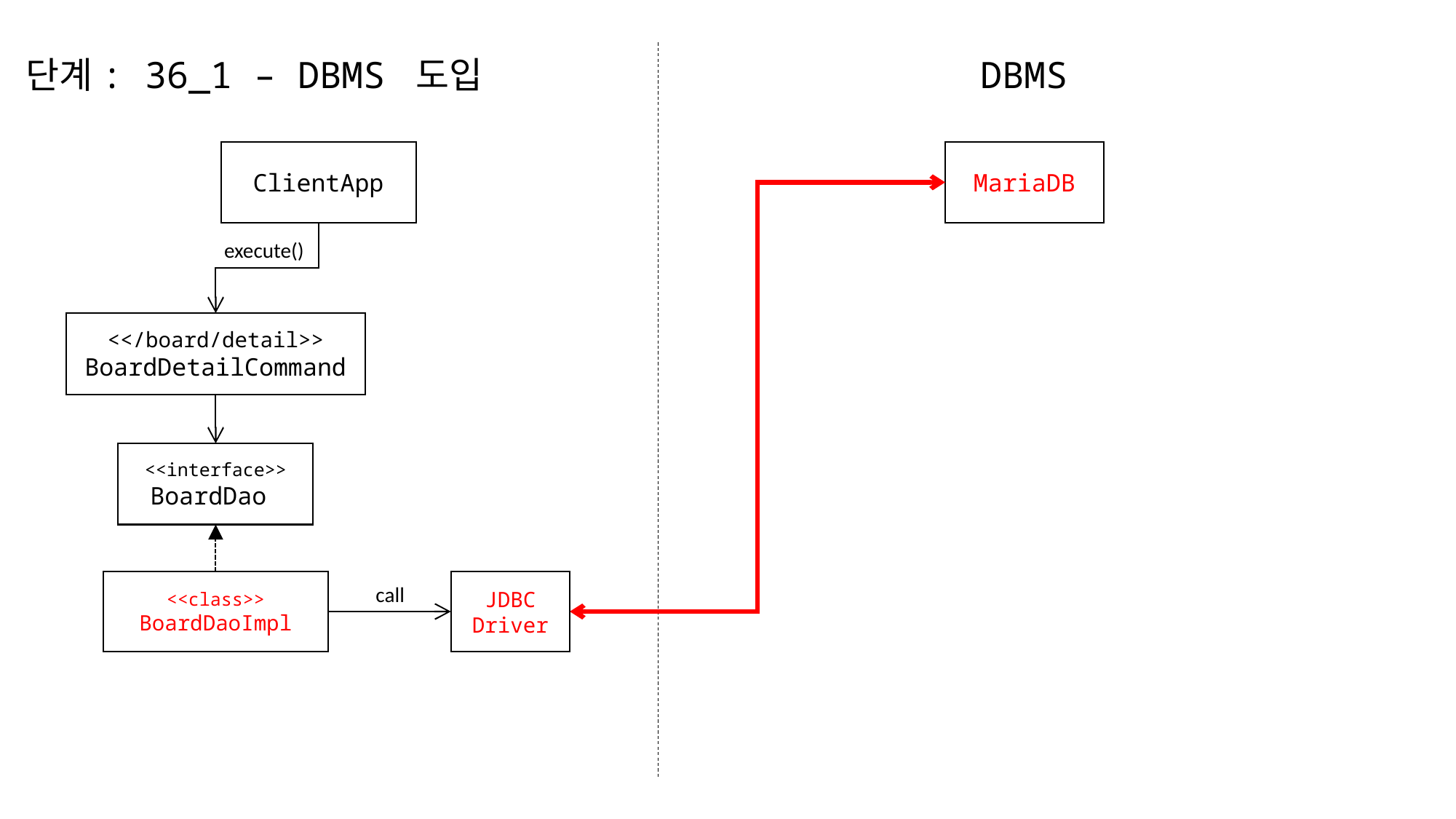

단계: 36_1 – DBMS 도입
DBMS
ClientApp
MariaDB
execute()
<</board/detail>>
BoardDetailCommand
<<interface>>
BoardDao
<<class>>
BoardDaoImpl
JDBC
Driver
call